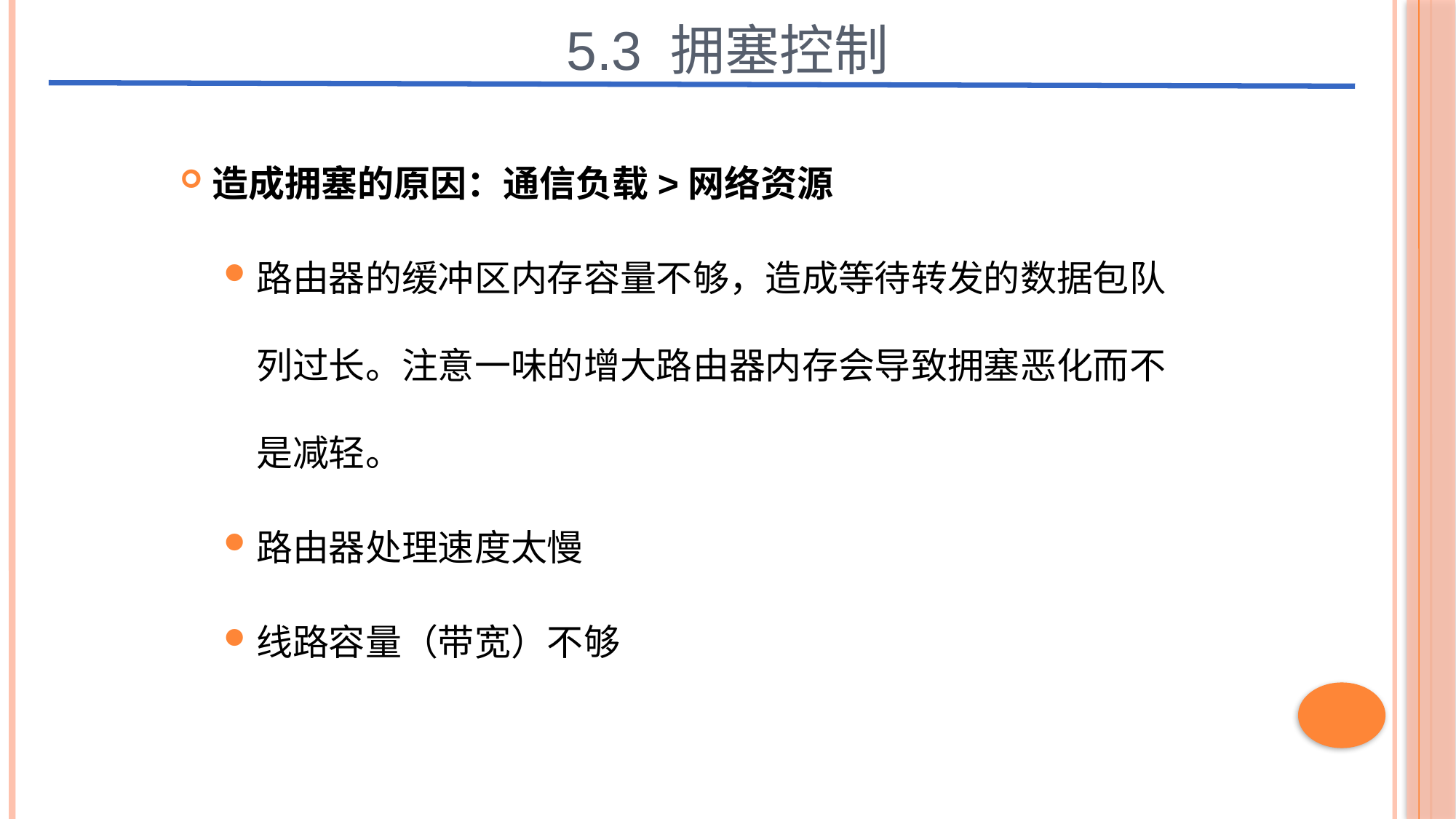

5.3 拥塞控制
造成拥塞的原因：通信负载>网络资源
路由器的缓冲区内存容量不够，造成等待转发的数据包队列过长。注意一味的增大路由器内存会导致拥塞恶化而不是减轻。
路由器处理速度太慢
线路容量（带宽）不够